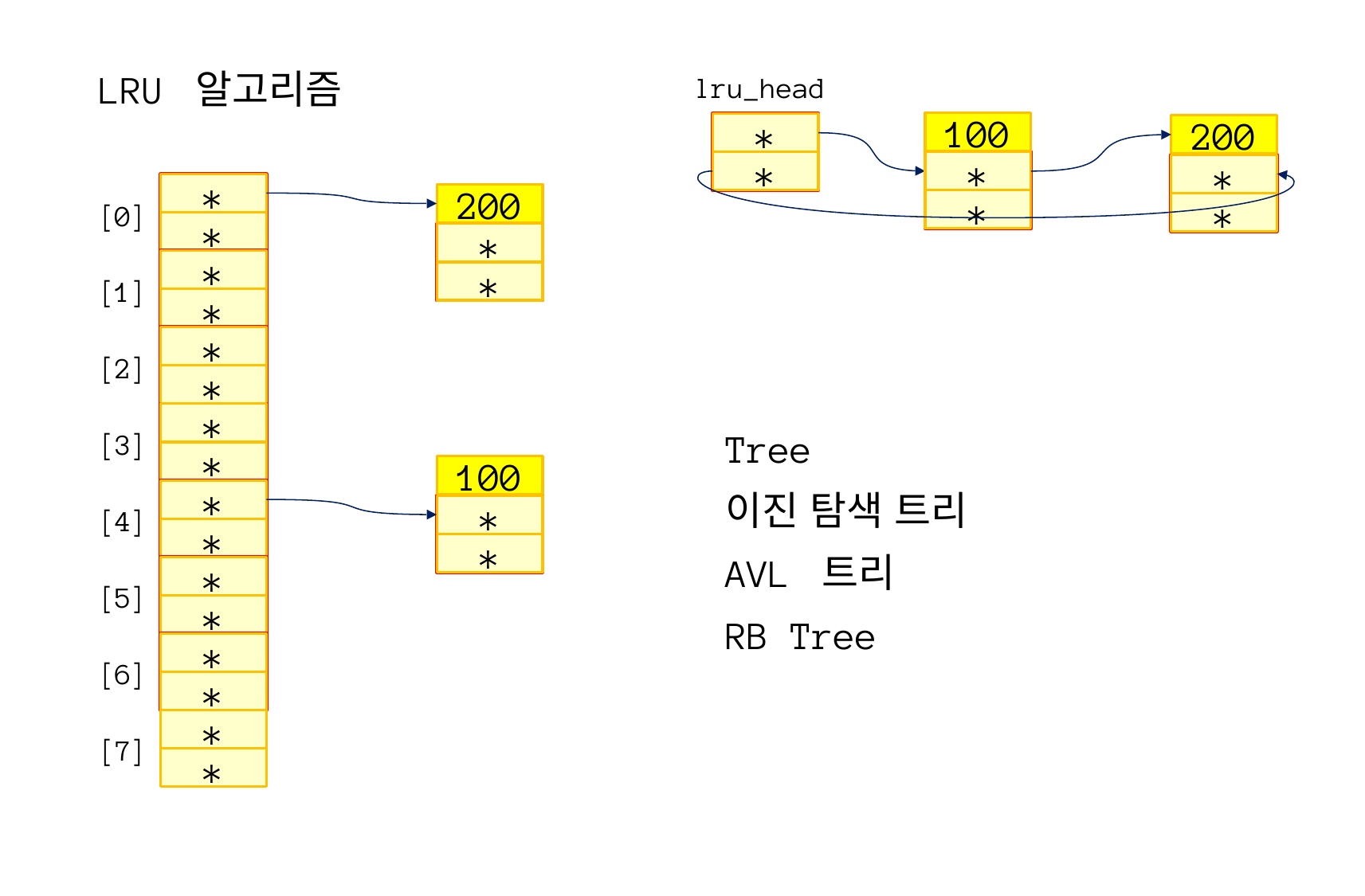

LRU 알고리즘
lru_head
100

*
200
*

*

*

*
[0]
200
*
*
*

*

*
[1]
*
*

*
[2]
*
Tree
이진 탐색 트리
AVL 트리
RB Tree

*
[3]
*
100

*
[4]

*
*
*

*
[5]
*

*
[6]
*
*
[7]
*